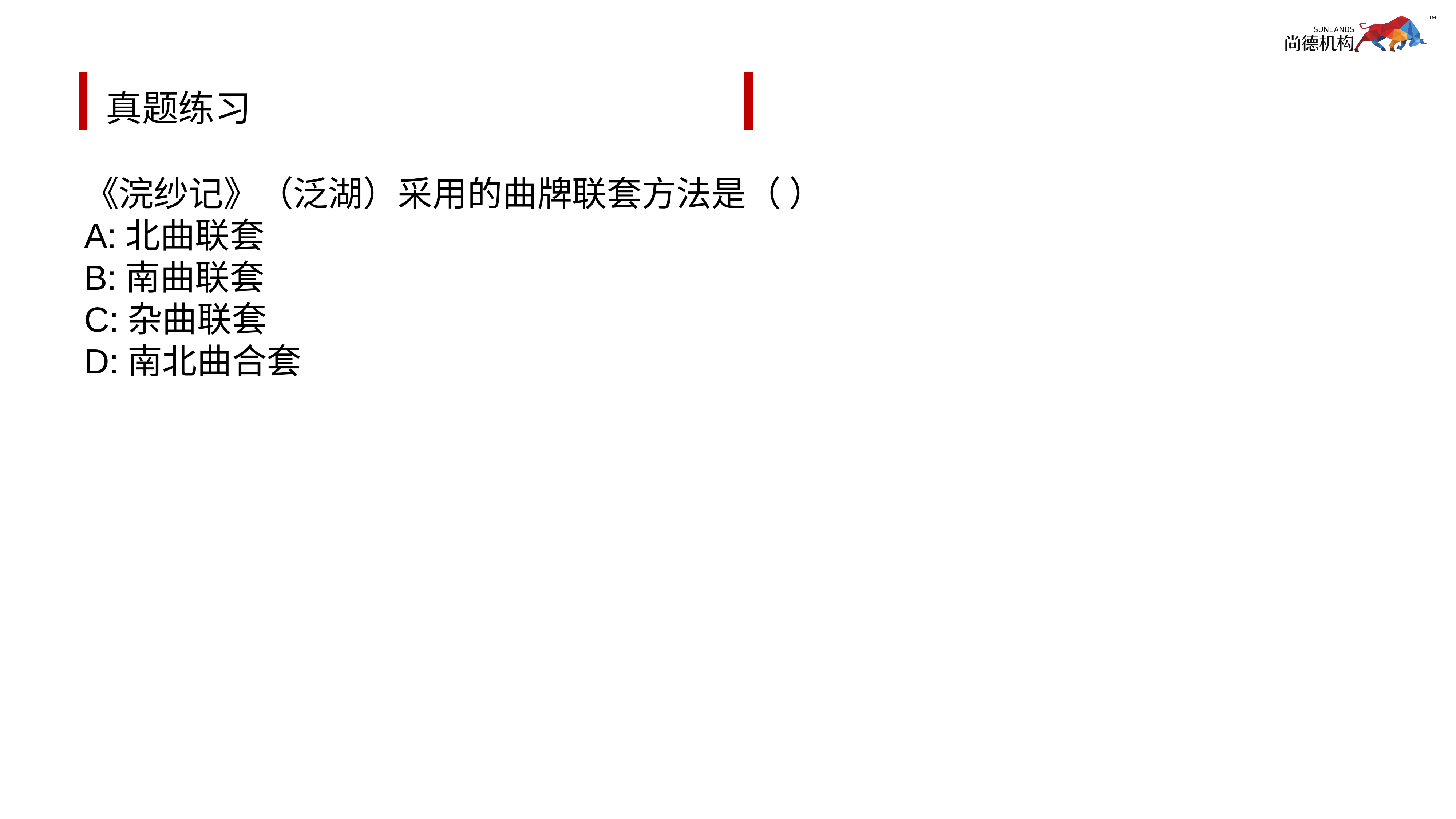

# 真题练习
《浣纱记》（泛湖）采用的曲牌联套方法是（ ）
A:北曲联套
B:南曲联套
C:杂曲联套
D:南北曲合套